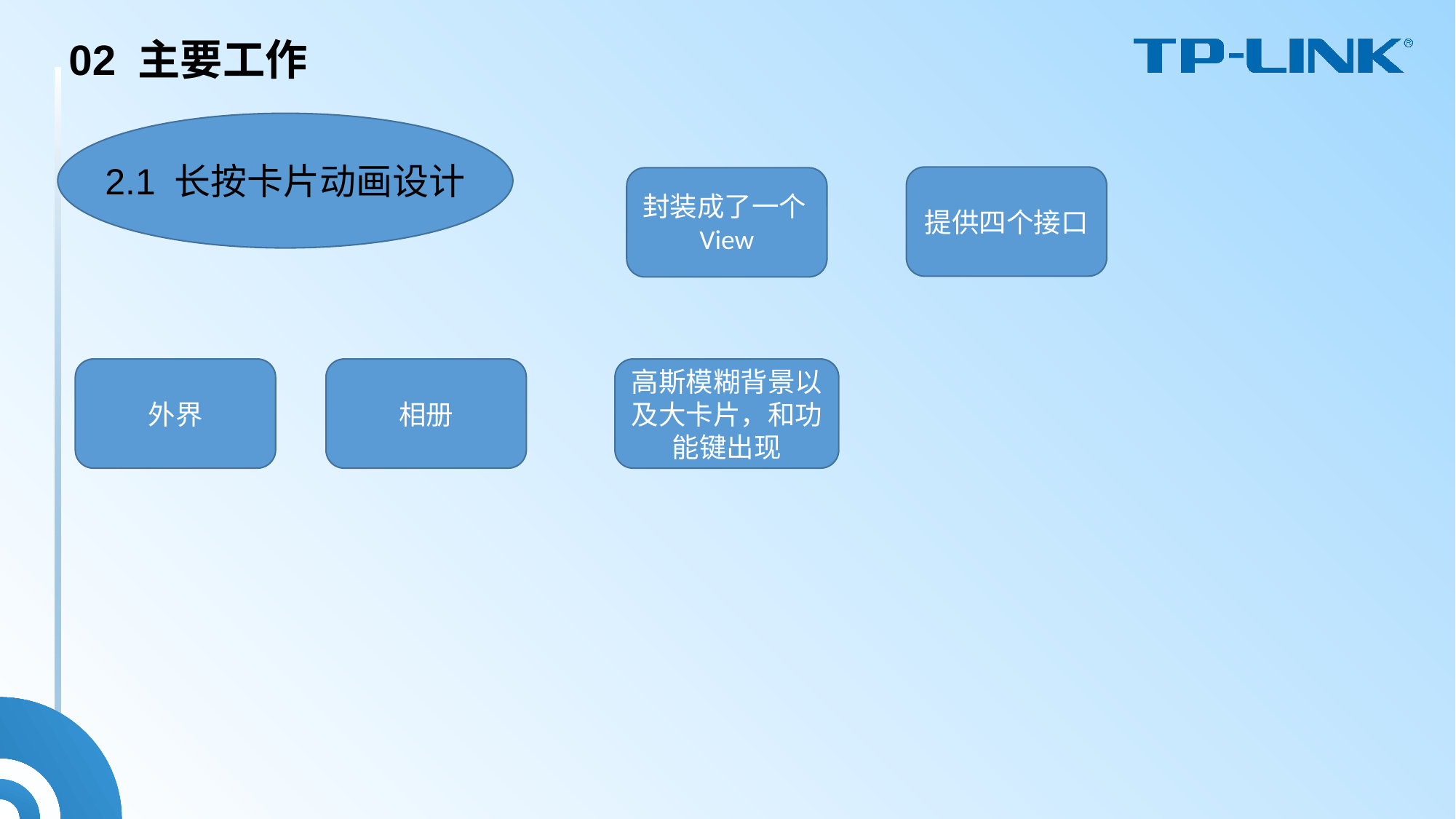

02 主要工作

2.1 长按卡片动画设计
提供四个接口
封装成了一个View
外界
相册
高斯模糊背景以及大卡片，和功能键出现